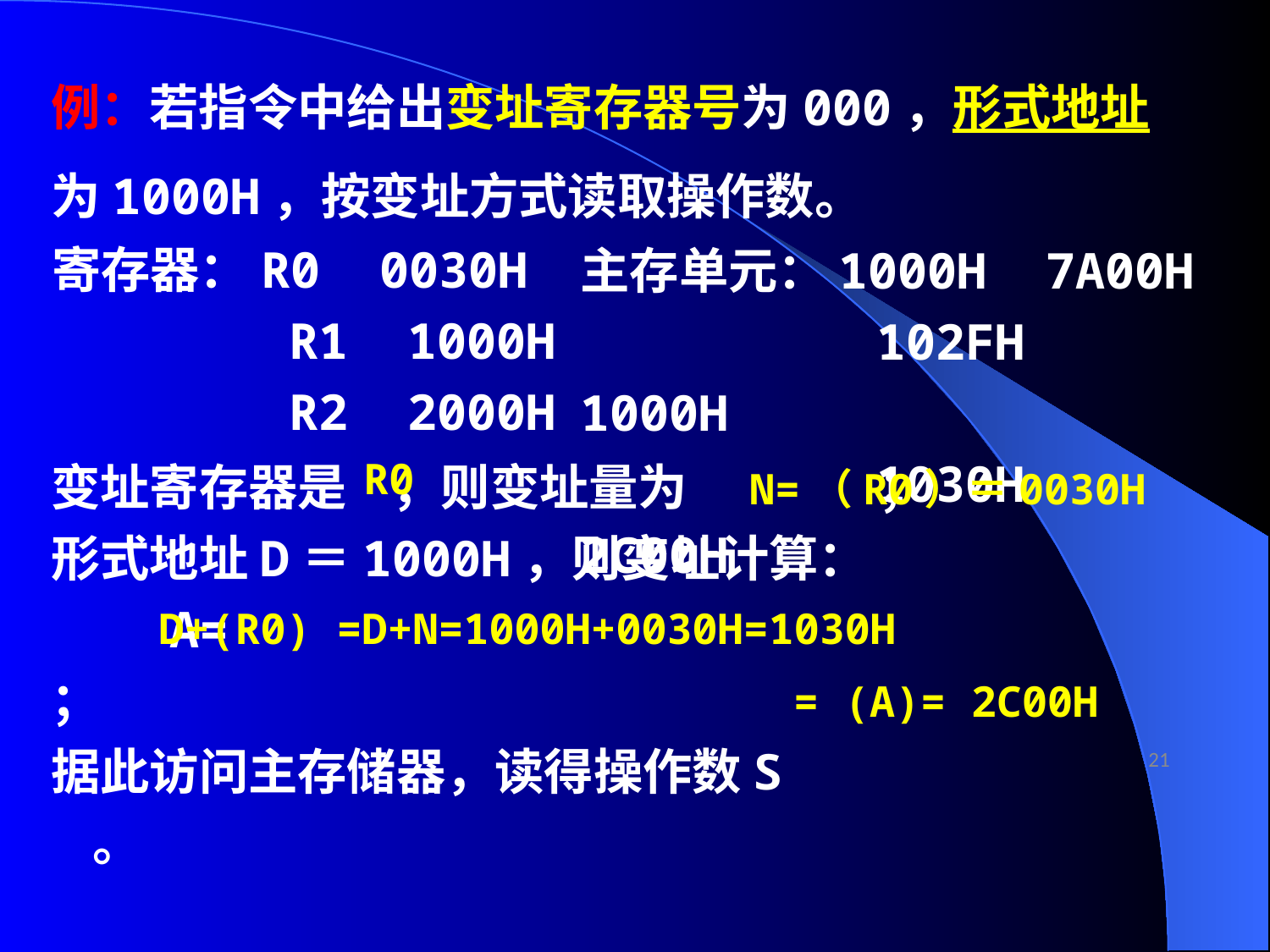

例：若指令中给出变址寄存器号为000，形式地址为1000H，按变址方式读取操作数。
寄存器：R0  0030H
        R1  1000H
        R2  2000H
主存单元：1000H  7A00H
          102FH  1000H
          1030H  2C00H
变址寄存器是    ，则变址量为                 ；
形式地址D＝1000H，则变址计算：
    A=                               ；
据此访问主存储器，读得操作数S               。
R0
N=（R0）＝0030H
D+(R0) =D+N=1000H+0030H=1030H
= (A)= 2C00H
21